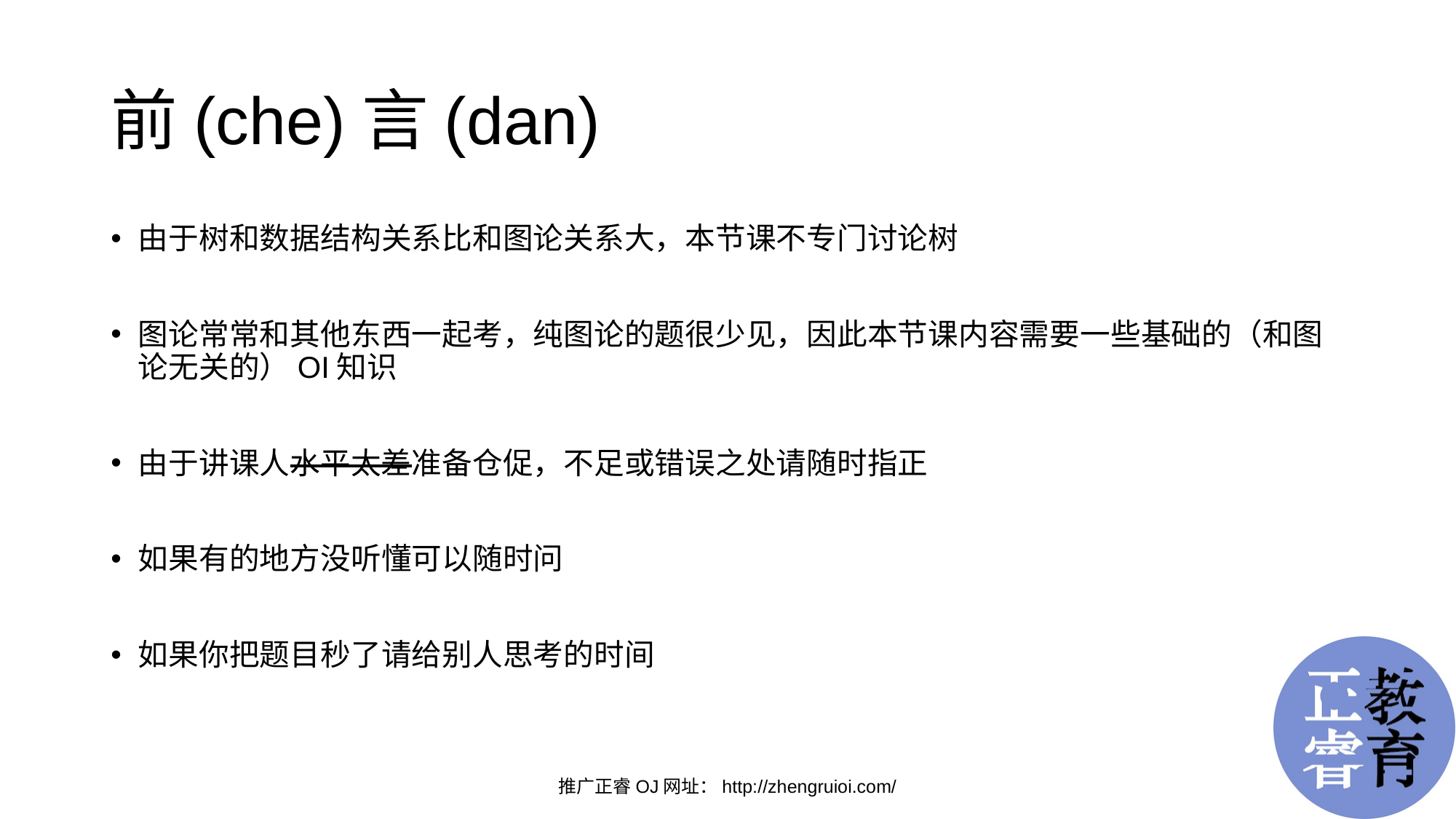

# 前(che)言(dan)
由于树和数据结构关系比和图论关系大，本节课不专门讨论树

图论常常和其他东西一起考，纯图论的题很少见，因此本节课内容需要一些基础的（和图论无关的）OI知识

由于讲课人水平太差准备仓促，不足或错误之处请随时指正

如果有的地方没听懂可以随时问

如果你把题目秒了请给别人思考的时间